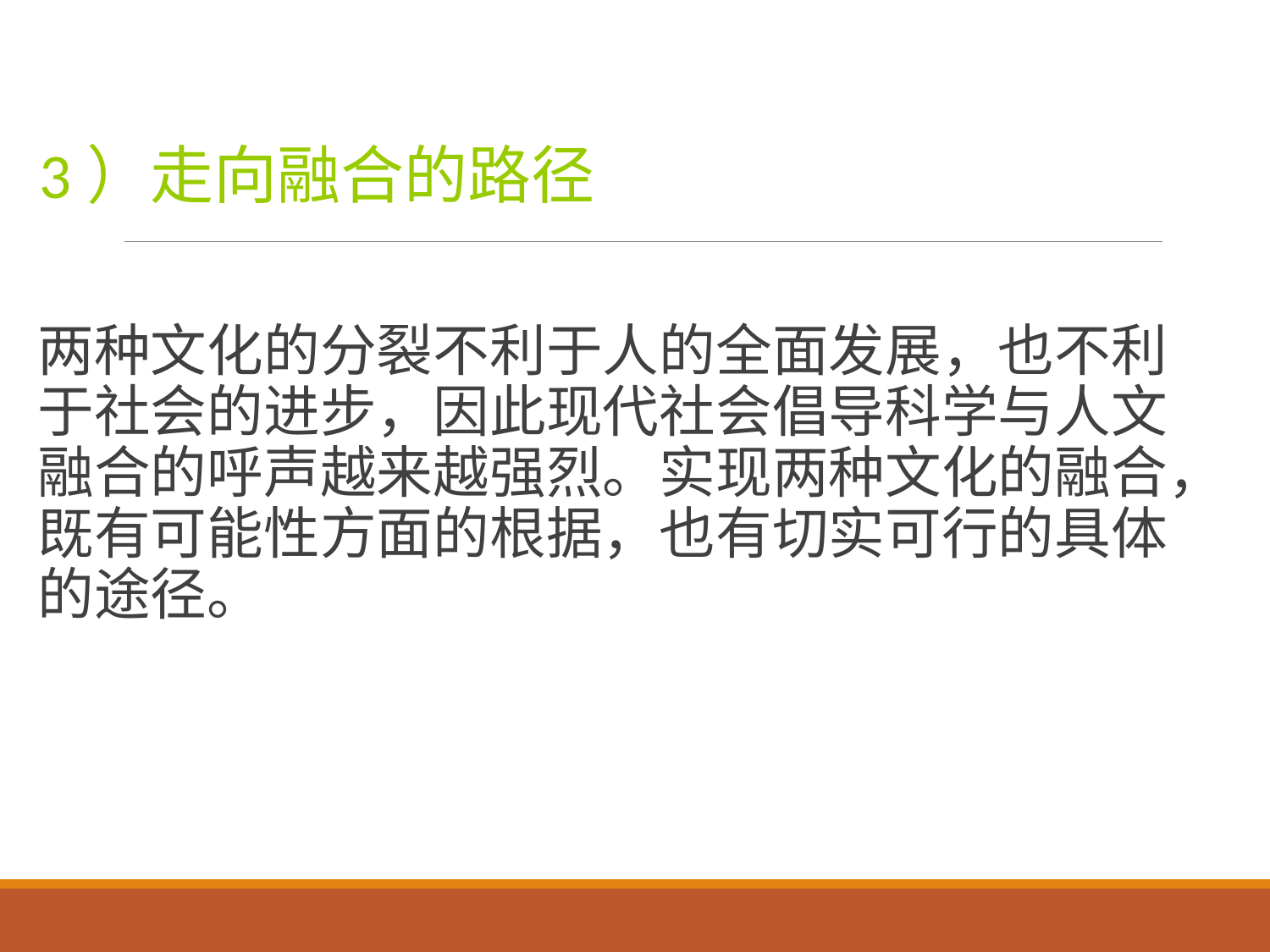

3）走向融合的路径

两种文化的分裂不利于人的全面发展，也不利于社会的进步，因此现代社会倡导科学与人文融合的呼声越来越强烈。实现两种文化的融合，既有可能性方面的根据，也有切实可行的具体的途径。